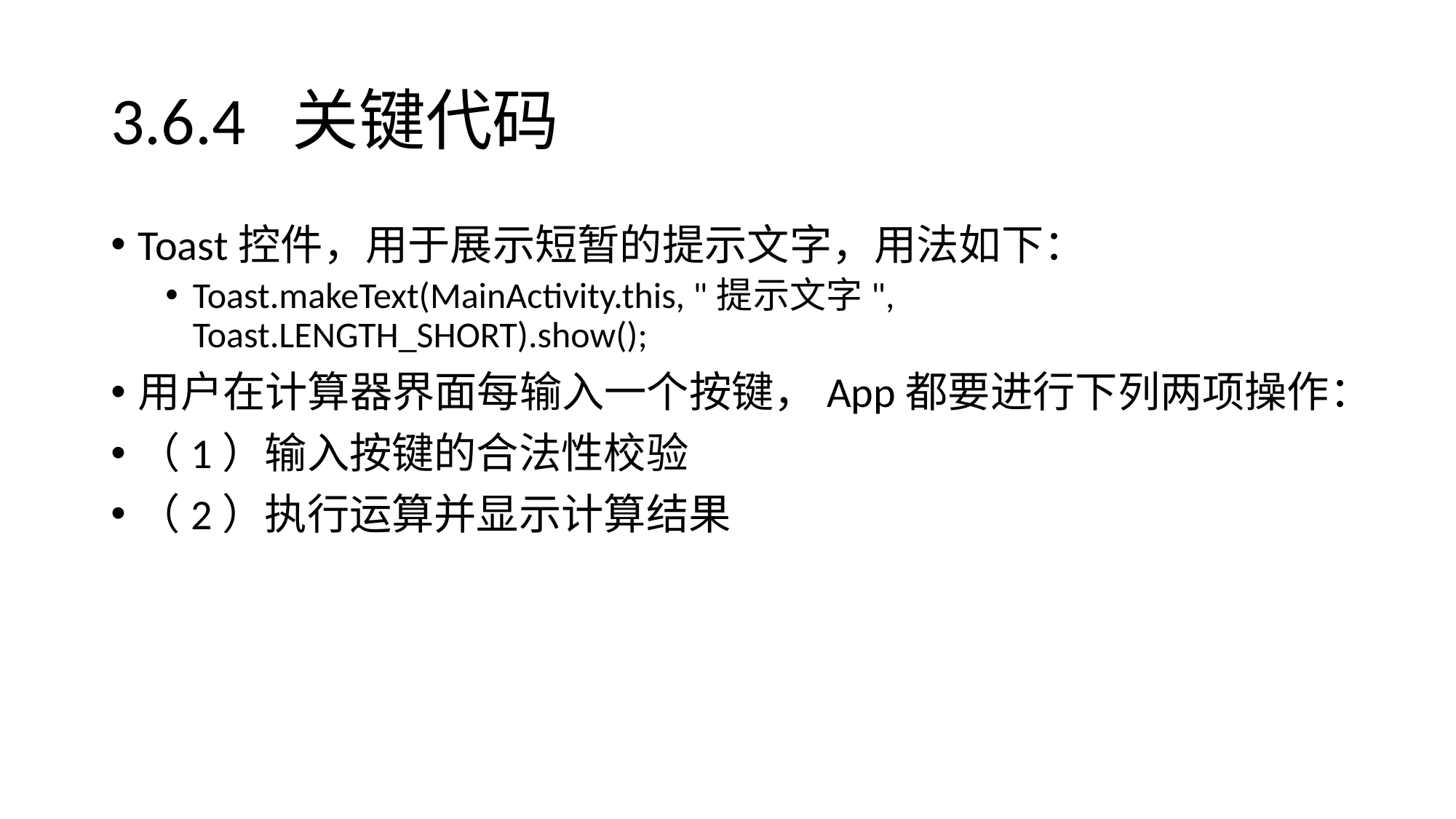

# 3.6.4  关键代码
Toast控件，用于展示短暂的提示文字，用法如下：
Toast.makeText(MainActivity.this, "提示文字", Toast.LENGTH_SHORT).show();
用户在计算器界面每输入一个按键，App都要进行下列两项操作：
（1）输入按键的合法性校验
（2）执行运算并显示计算结果